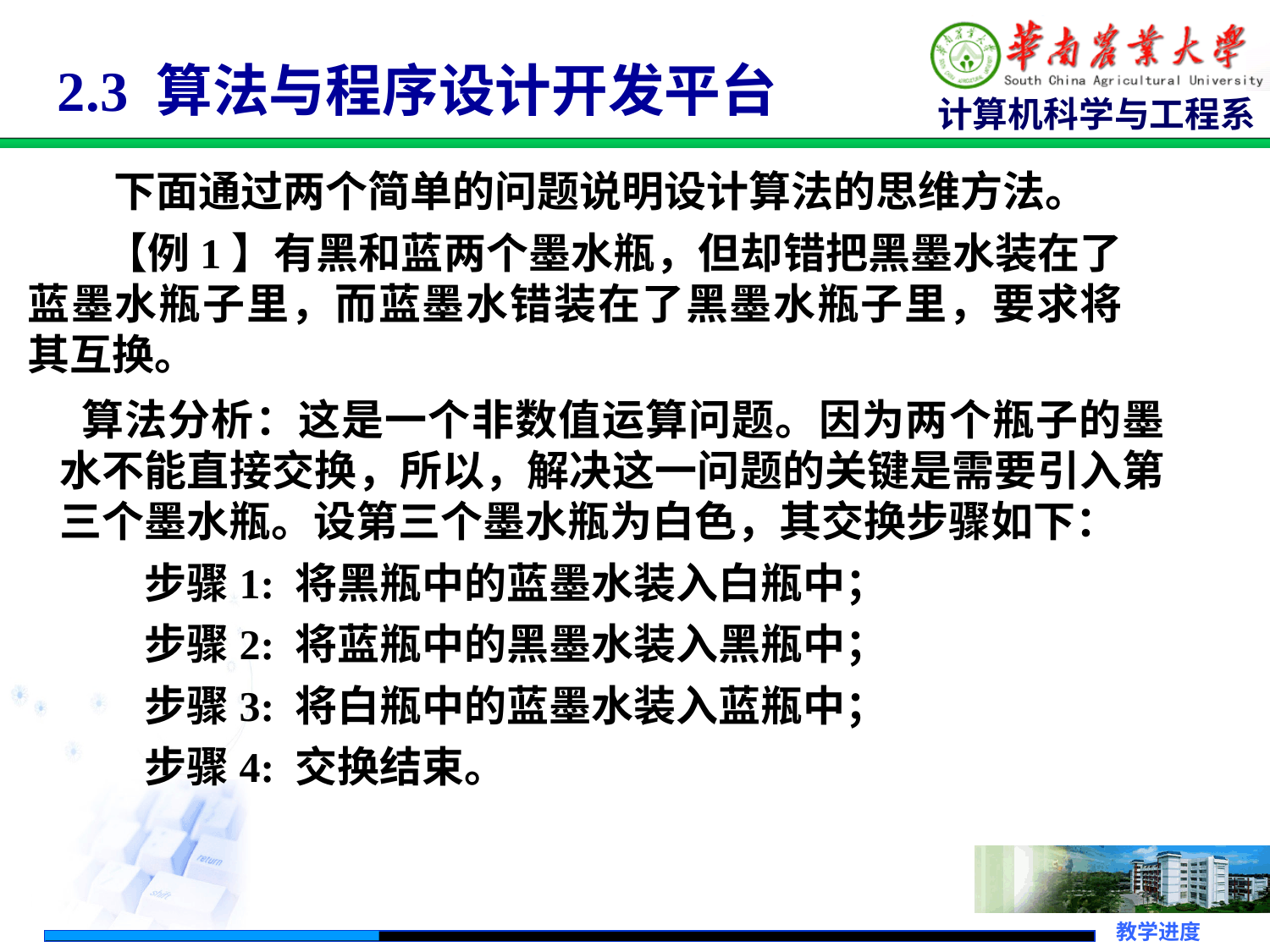

2.3 算法与程序设计开发平台
        下面通过两个简单的问题说明设计算法的思维方法。
       【例1】有黑和蓝两个墨水瓶，但却错把黑墨水装在了蓝墨水瓶子里，而蓝墨水错装在了黑墨水瓶子里，要求将其互换。
 算法分析：这是一个非数值运算问题。因为两个瓶子的墨水不能直接交换，所以，解决这一问题的关键是需要引入第三个墨水瓶。设第三个墨水瓶为白色，其交换步骤如下：
　　步骤1: 将黑瓶中的蓝墨水装入白瓶中；
　　步骤2: 将蓝瓶中的黑墨水装入黑瓶中；
　　步骤3: 将白瓶中的蓝墨水装入蓝瓶中；
　　步骤4: 交换结束。